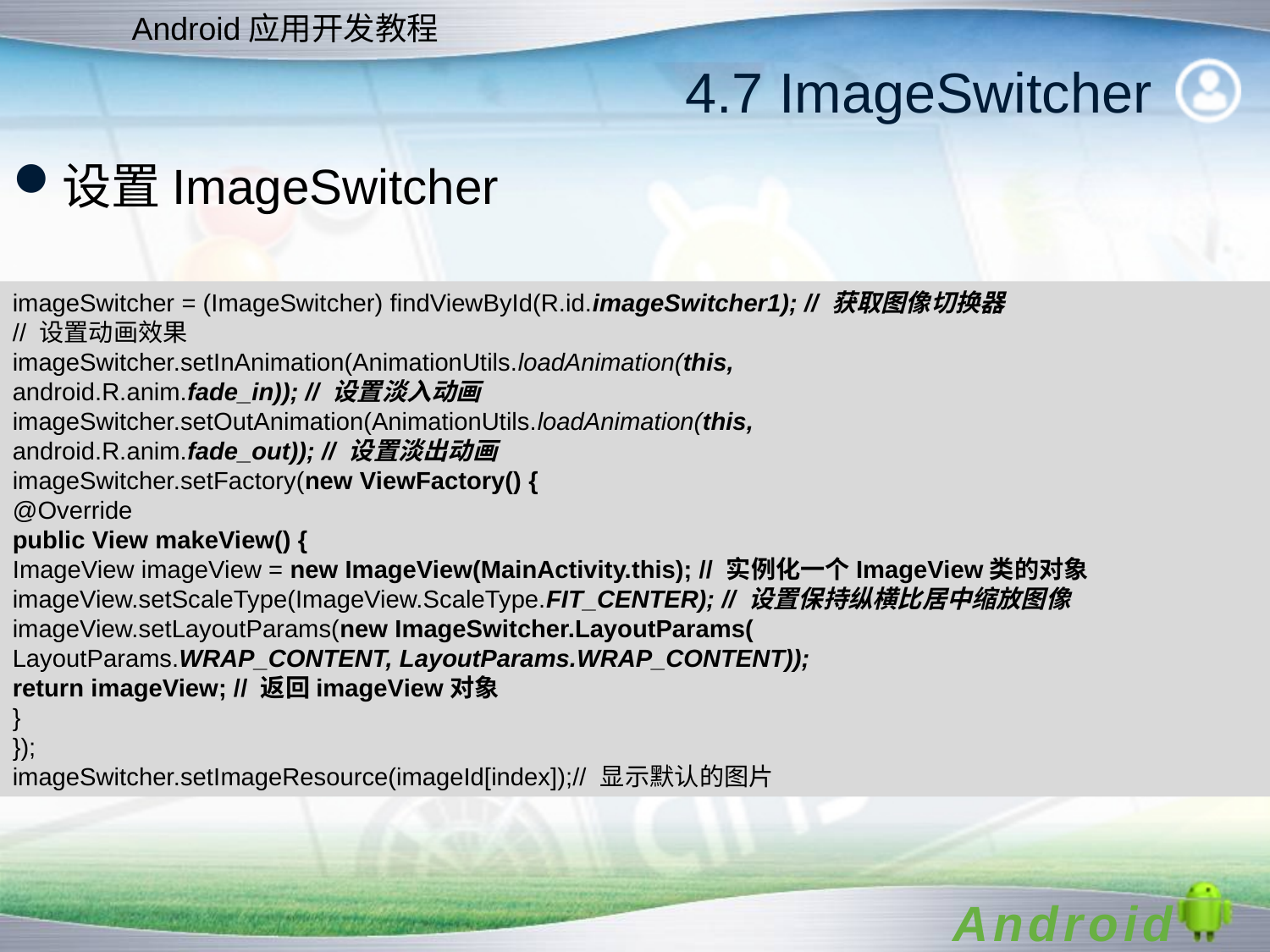

# 4.7 ImageSwitcher
设置ImageSwitcher
imageSwitcher = (ImageSwitcher) findViewById(R.id.imageSwitcher1); // 获取图像切换器
// 设置动画效果
imageSwitcher.setInAnimation(AnimationUtils.loadAnimation(this,
android.R.anim.fade_in)); // 设置淡入动画
imageSwitcher.setOutAnimation(AnimationUtils.loadAnimation(this,
android.R.anim.fade_out)); // 设置淡出动画
imageSwitcher.setFactory(new ViewFactory() {
@Override
public View makeView() {
ImageView imageView = new ImageView(MainActivity.this); // 实例化一个ImageView类的对象
imageView.setScaleType(ImageView.ScaleType.FIT_CENTER); // 设置保持纵横比居中缩放图像
imageView.setLayoutParams(new ImageSwitcher.LayoutParams(
LayoutParams.WRAP_CONTENT, LayoutParams.WRAP_CONTENT));
return imageView; // 返回imageView对象
}
});
imageSwitcher.setImageResource(imageId[index]);// 显示默认的图片